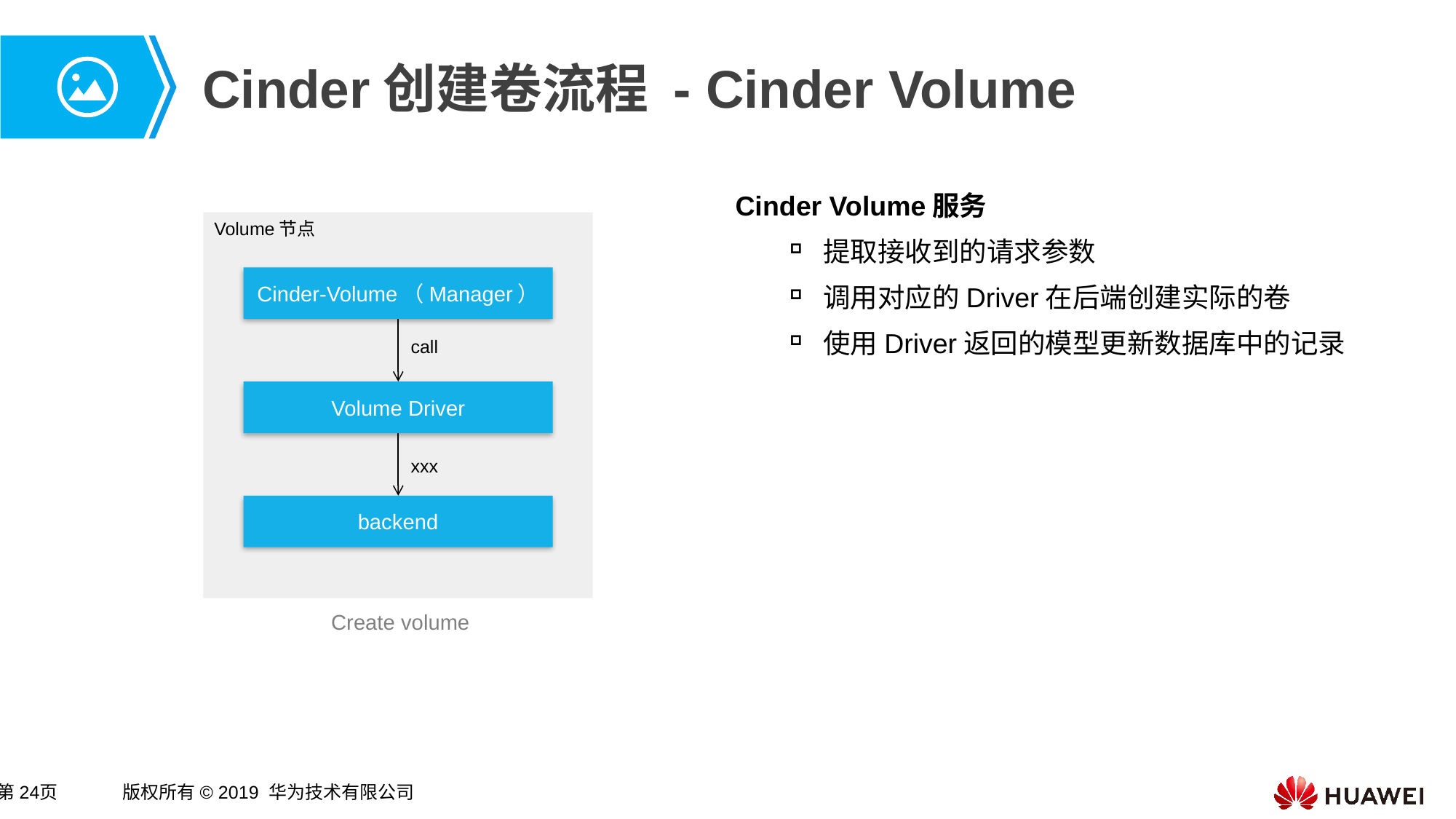

# Cinder创建卷流程 - Cinder Volume
Cinder Volume服务
提取接收到的请求参数
调用对应的Driver在后端创建实际的卷
使用Driver返回的模型更新数据库中的记录
Volume节点
Cinder-Volume（Manager）
call
Volume Driver
xxx
backend
Create volume